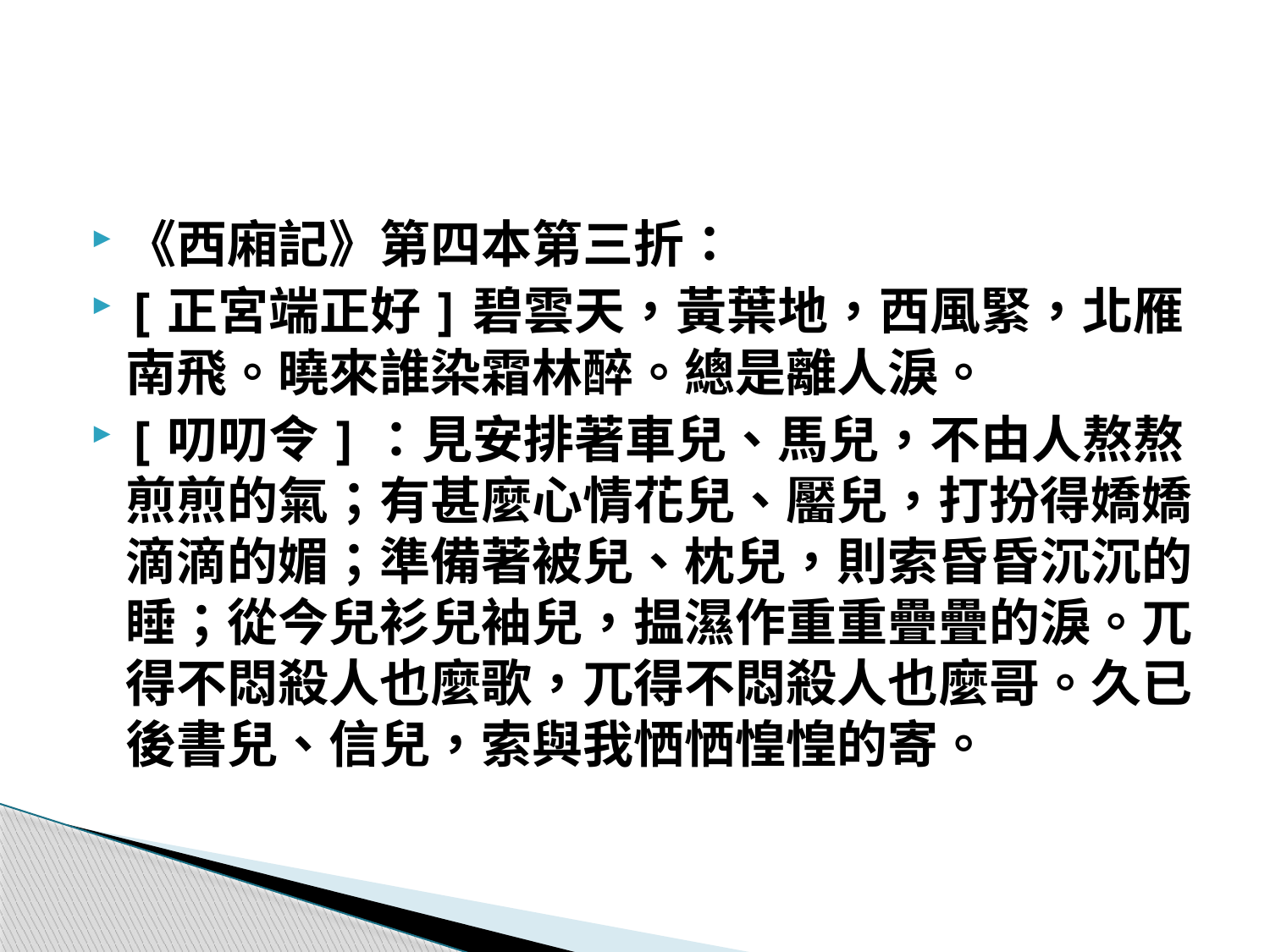

#
《西廂記》第四本第三折：
[正宮端正好]碧雲天，黃葉地，西風緊，北雁南飛。曉來誰染霜林醉。總是離人淚。
[叨叨令]：見安排著車兒、馬兒，不由人熬熬煎煎的氣；有甚麼心情花兒、靨兒，打扮得嬌嬌滴滴的媚；準備著被兒、枕兒，則索昏昏沉沉的睡；從今兒衫兒袖兒，揾濕作重重疊疊的淚。兀得不悶殺人也麼歌，兀得不悶殺人也麼哥。久已後書兒、信兒，索與我恓恓惶惶的寄。